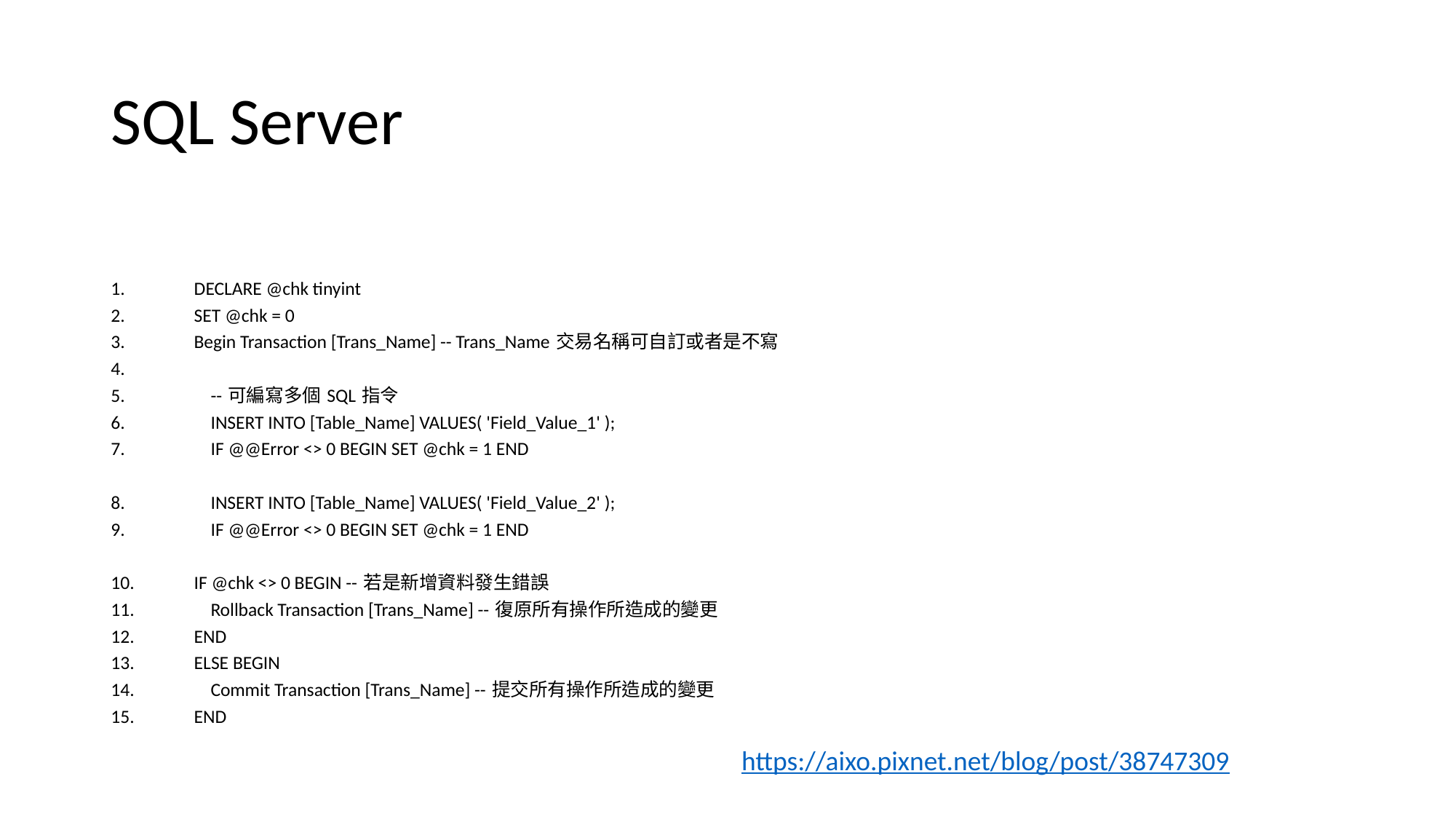

# SQL Server

DECLARE @chk tinyint
SET @chk = 0
Begin Transaction [Trans_Name] -- Trans_Name 交易名稱可自訂或者是不寫

    -- 可編寫多個 SQL 指令
    INSERT INTO [Table_Name] VALUES( 'Field_Value_1' );
    IF @@Error <> 0 BEGIN SET @chk = 1 END

    INSERT INTO [Table_Name] VALUES( 'Field_Value_2' );
    IF @@Error <> 0 BEGIN SET @chk = 1 END

IF @chk <> 0 BEGIN -- 若是新增資料發生錯誤
    Rollback Transaction [Trans_Name] -- 復原所有操作所造成的變更
END
ELSE BEGIN
    Commit Transaction [Trans_Name] -- 提交所有操作所造成的變更
END
https://aixo.pixnet.net/blog/post/38747309